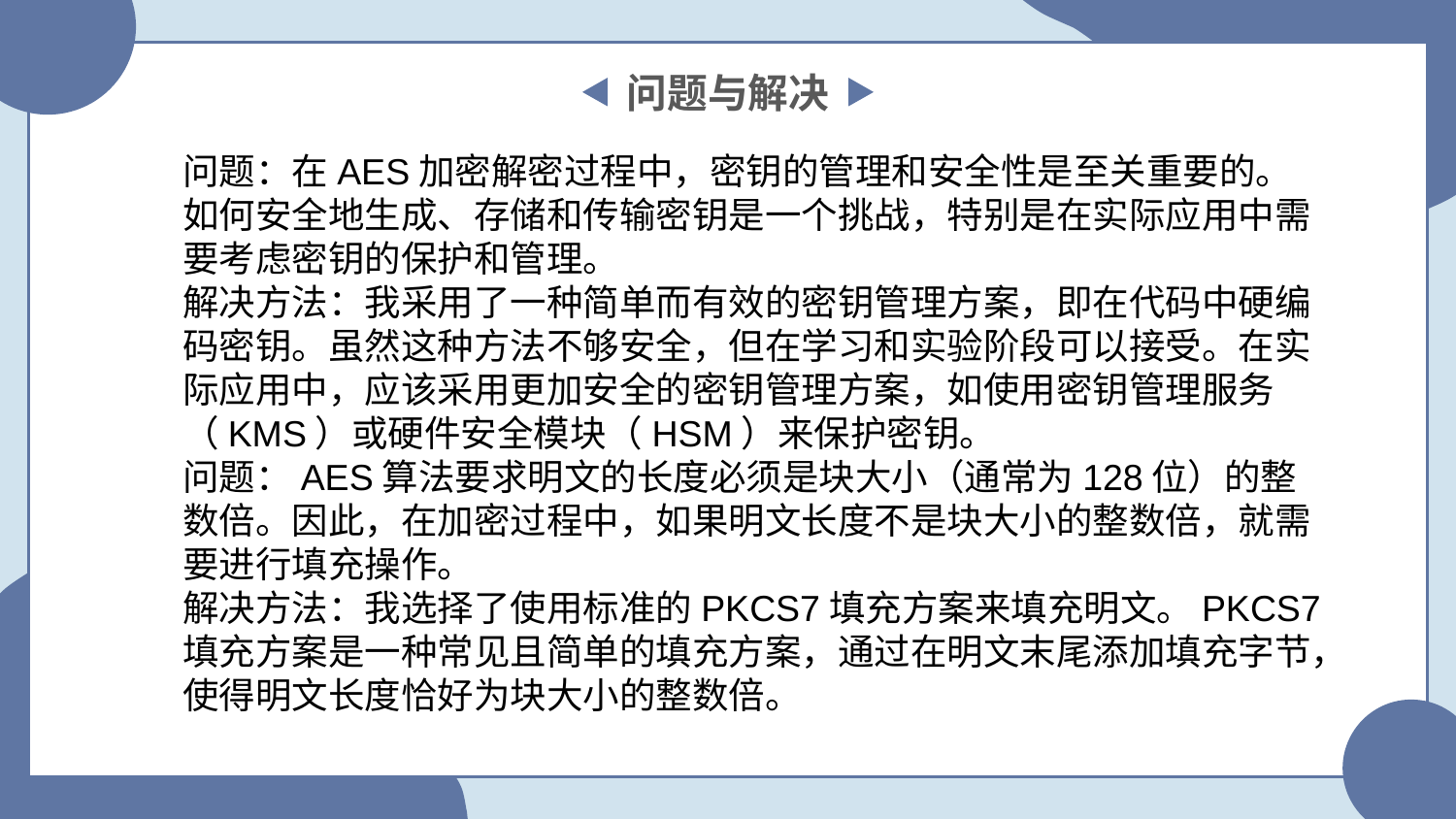

问题与解决

问题：在AES加密解密过程中，密钥的管理和安全性是至关重要的。如何安全地生成、存储和传输密钥是一个挑战，特别是在实际应用中需要考虑密钥的保护和管理。
解决方法：我采用了一种简单而有效的密钥管理方案，即在代码中硬编码密钥。虽然这种方法不够安全，但在学习和实验阶段可以接受。在实际应用中，应该采用更加安全的密钥管理方案，如使用密钥管理服务（KMS）或硬件安全模块（HSM）来保护密钥。
问题：AES算法要求明文的长度必须是块大小（通常为128位）的整数倍。因此，在加密过程中，如果明文长度不是块大小的整数倍，就需要进行填充操作。
解决方法：我选择了使用标准的PKCS7填充方案来填充明文。PKCS7填充方案是一种常见且简单的填充方案，通过在明文末尾添加填充字节，使得明文长度恰好为块大小的整数倍。